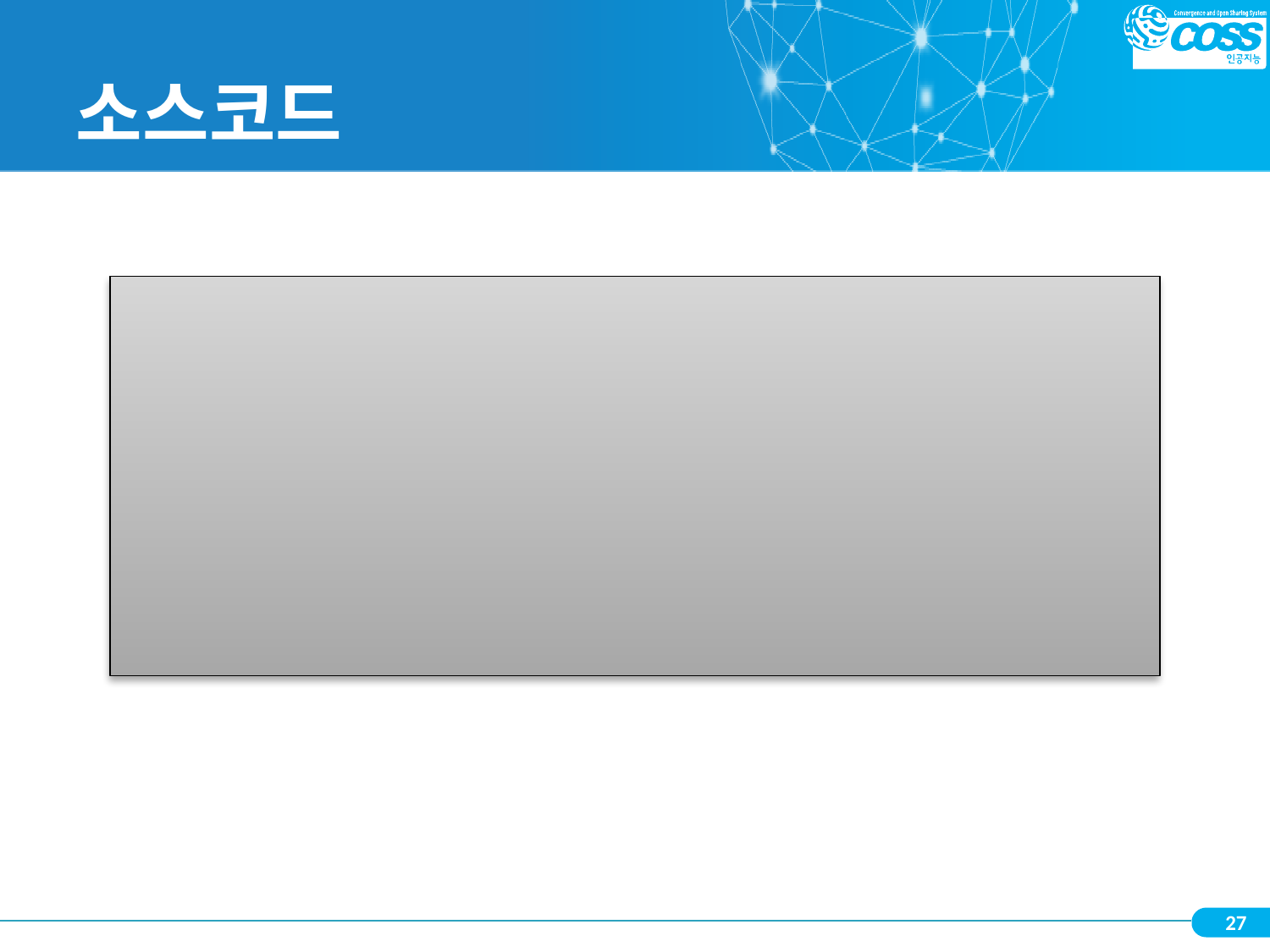

# 소스코드

# cm을 인치로 변환하기
num = float(input("cm 입력: "))
ans = num / 2.54
print("인치로 변환하면", ans,"inch 입니다.")